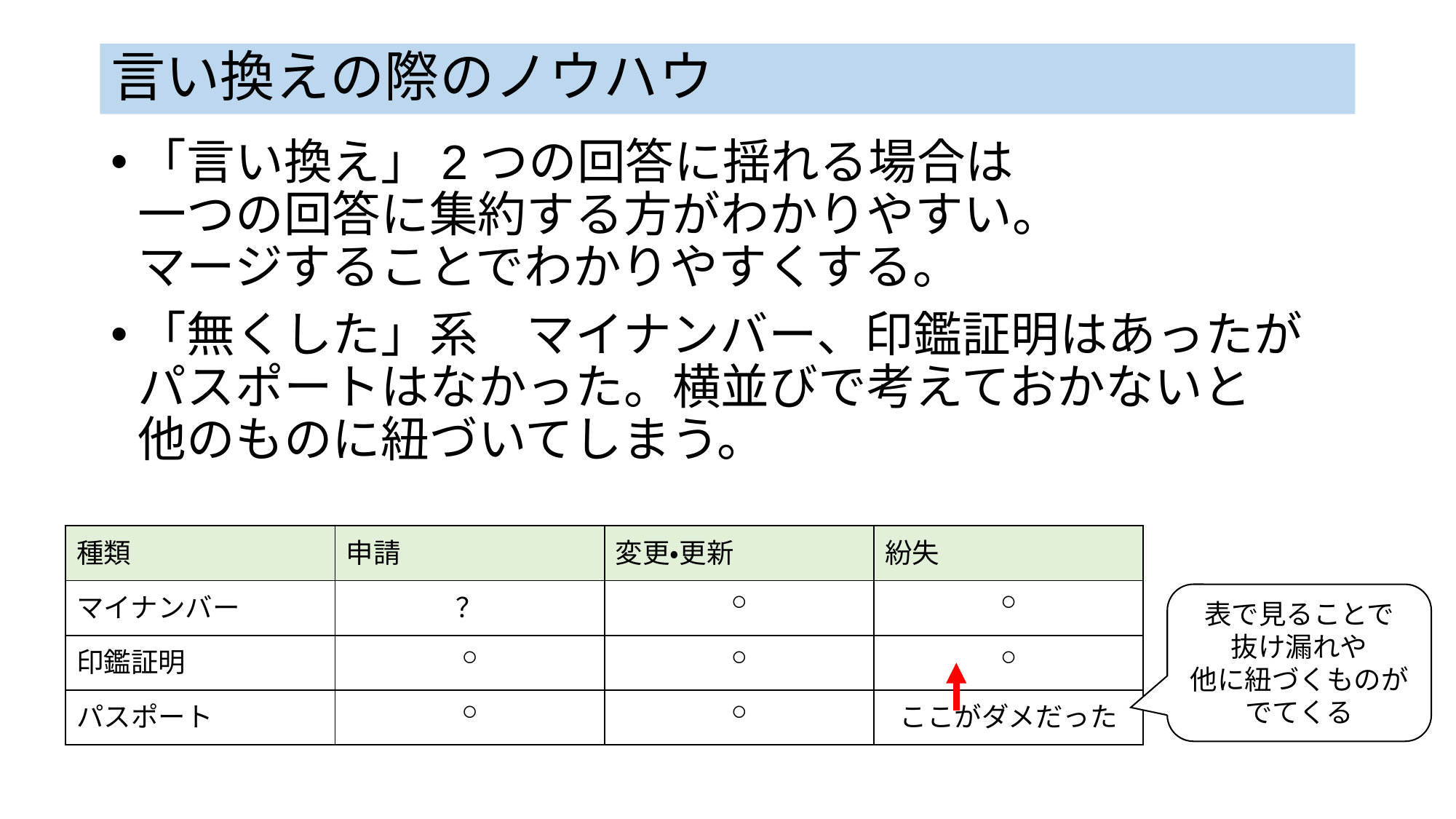

# 言い換えの際のノウハウ
「言い換え」2つの回答に揺れる場合は
一つの回答に集約する方がわかりやすい。
マージすることでわかりやすくする。
「無くした」系　マイナンバー、印鑑証明はあったが
パスポートはなかった。横並びで考えておかないと
他のものに紐づいてしまう。
| 種類 | 申請 | 変更・更新 | 紛失 |
| --- | --- | --- | --- |
| マイナンバー | ？ | ○ | ○ |
| 印鑑証明 | ○ | ○ | ○ |
| パスポート | ○ | ○ | ここがダメだった |
表で見ることで
抜け漏れや
他に紐づくものが
でてくる